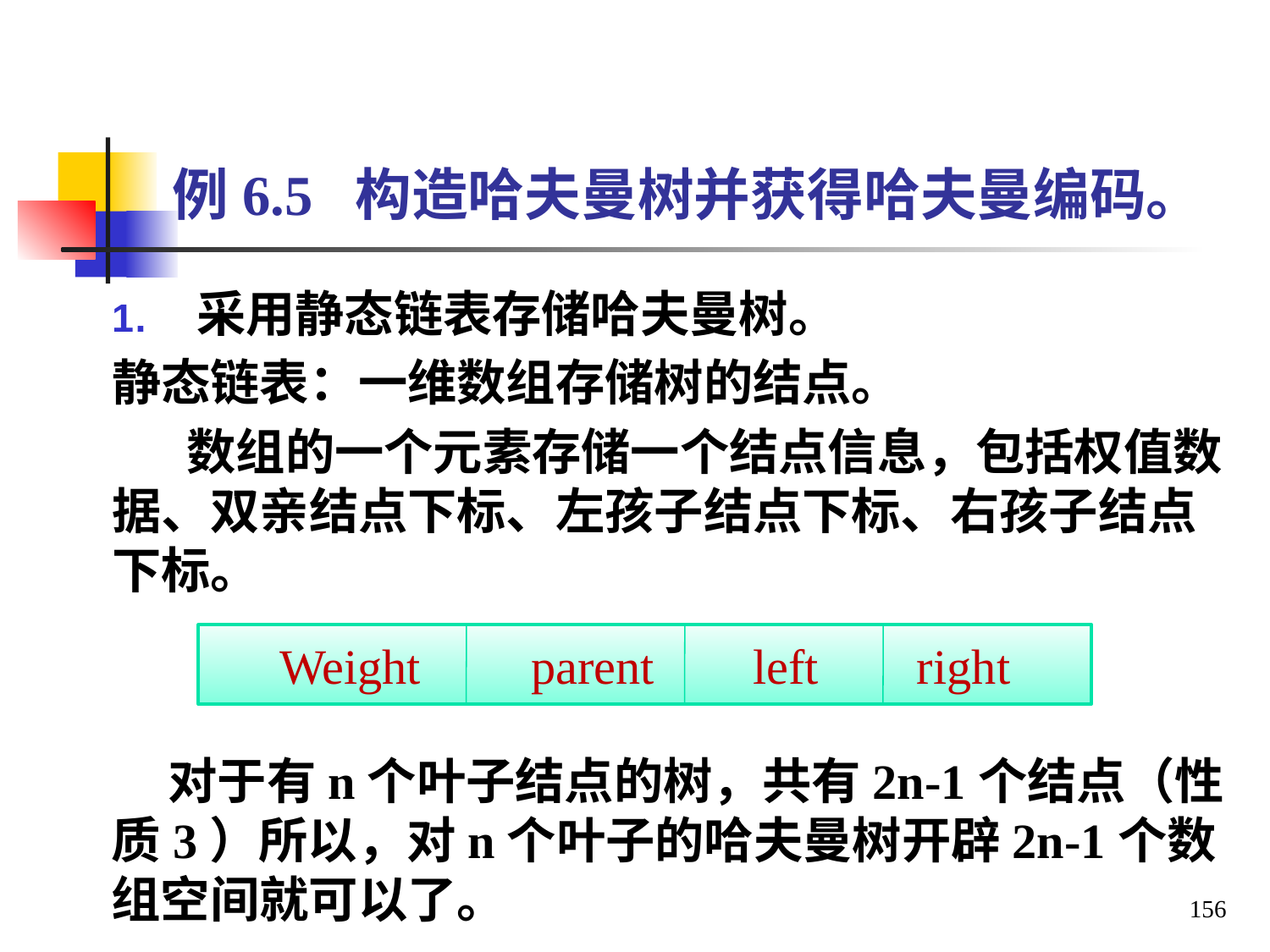

# 例6.5  构造哈夫曼树并获得哈夫曼编码。
采用静态链表存储哈夫曼树。
静态链表：一维数组存储树的结点。
数组的一个元素存储一个结点信息，包括权值数据、双亲结点下标、左孩子结点下标、右孩子结点下标。
Weight         parent        left        right
    对于有n个叶子结点的树，共有2n-1个结点（性质3）所以，对n个叶子的哈夫曼树开辟2n-1个数组空间就可以了。
156